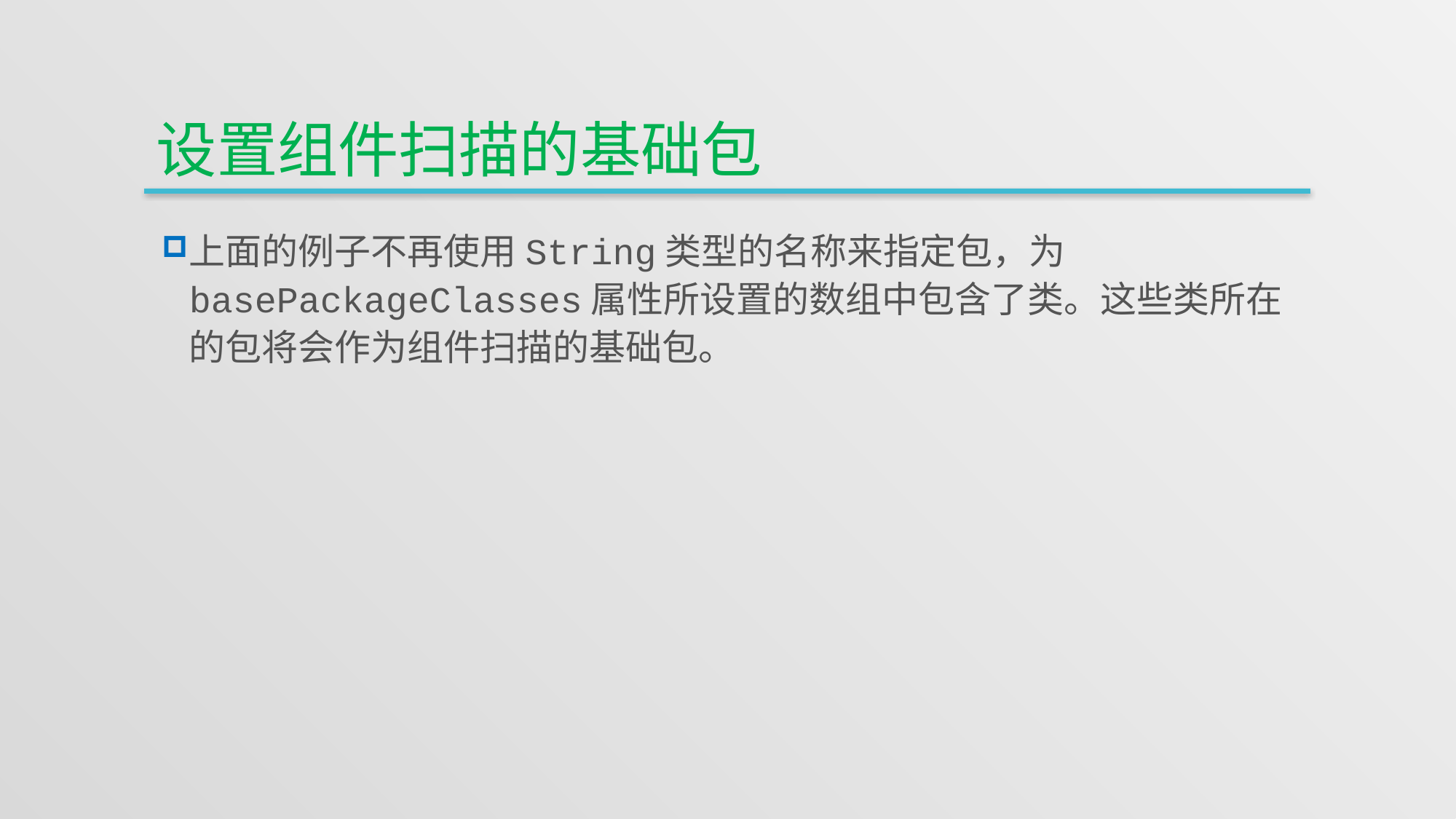

# 设置组件扫描的基础包
上面的例子不再使用String类型的名称来指定包，为basePackageClasses属性所设置的数组中包含了类。这些类所在的包将会作为组件扫描的基础包。